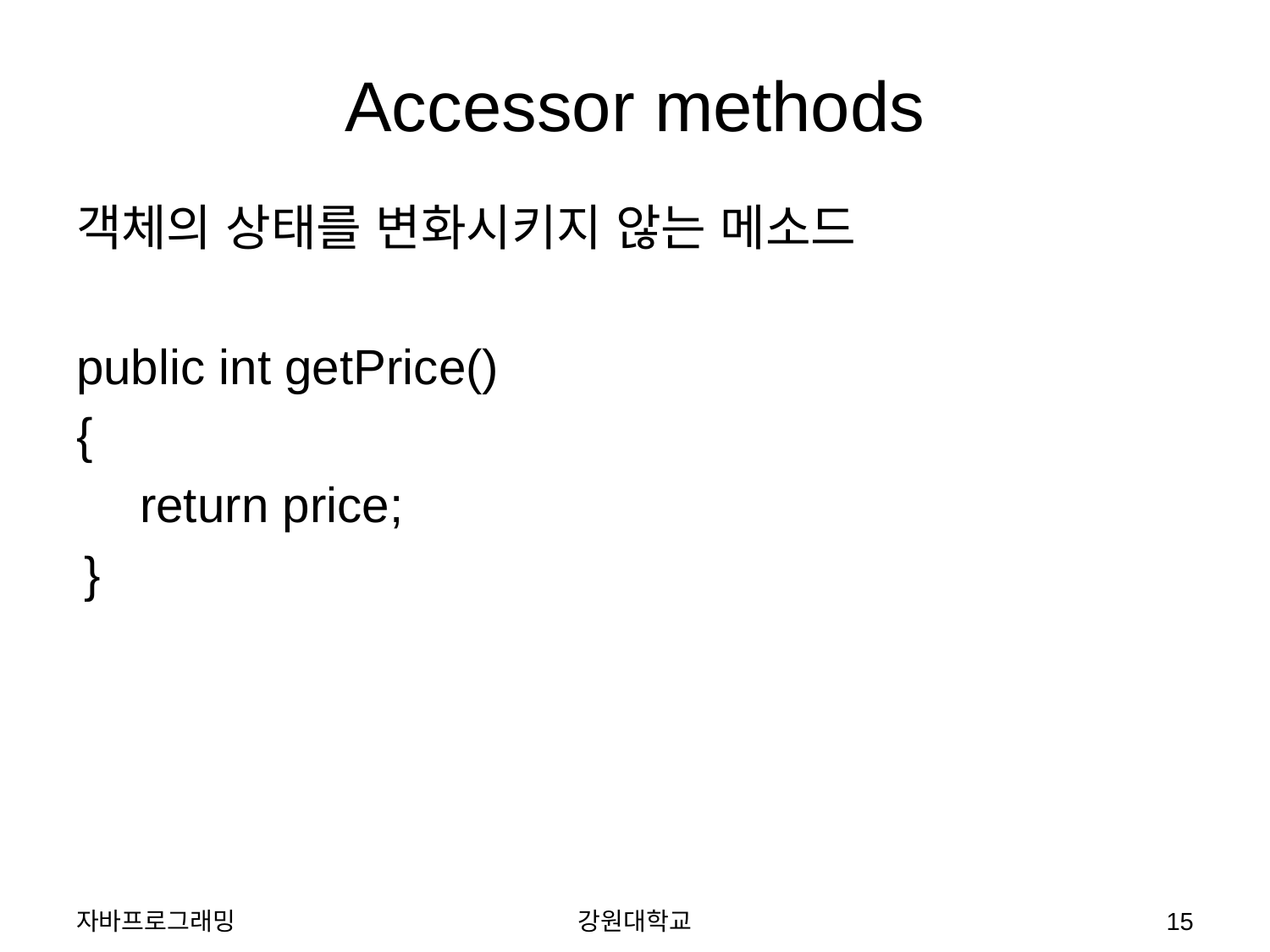

# Accessor methods
객체의 상태를 변화시키지 않는 메소드

public int getPrice()
{
return price;
}
자바프로그래밍
강원대학교
15